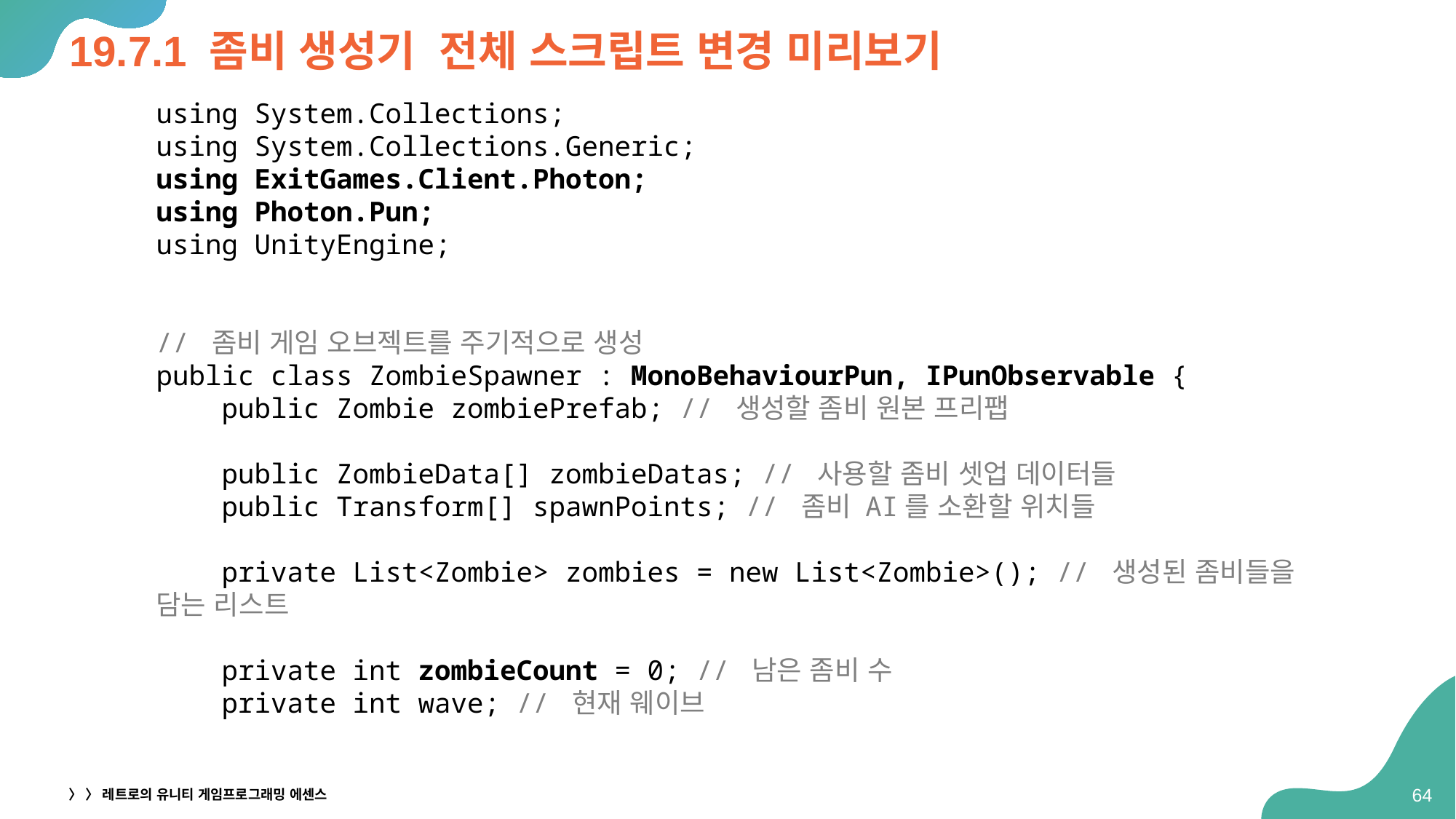

# 19.7.1 좀비 생성기  전체 스크립트 변경 미리보기
using System.Collections;
using System.Collections.Generic;
using ExitGames.Client.Photon;
using Photon.Pun;
using UnityEngine;

// 좀비 게임 오브젝트를 주기적으로 생성
public class ZombieSpawner : MonoBehaviourPun, IPunObservable {
    public Zombie zombiePrefab; // 생성할 좀비 원본 프리팹

    public ZombieData[] zombieDatas; // 사용할 좀비 셋업 데이터들
    public Transform[] spawnPoints; // 좀비 AI를 소환할 위치들

    private List<Zombie> zombies = new List<Zombie>(); // 생성된 좀비들을 담는 리스트

    private int zombieCount = 0; // 남은 좀비 수
    private int wave; // 현재 웨이브
64